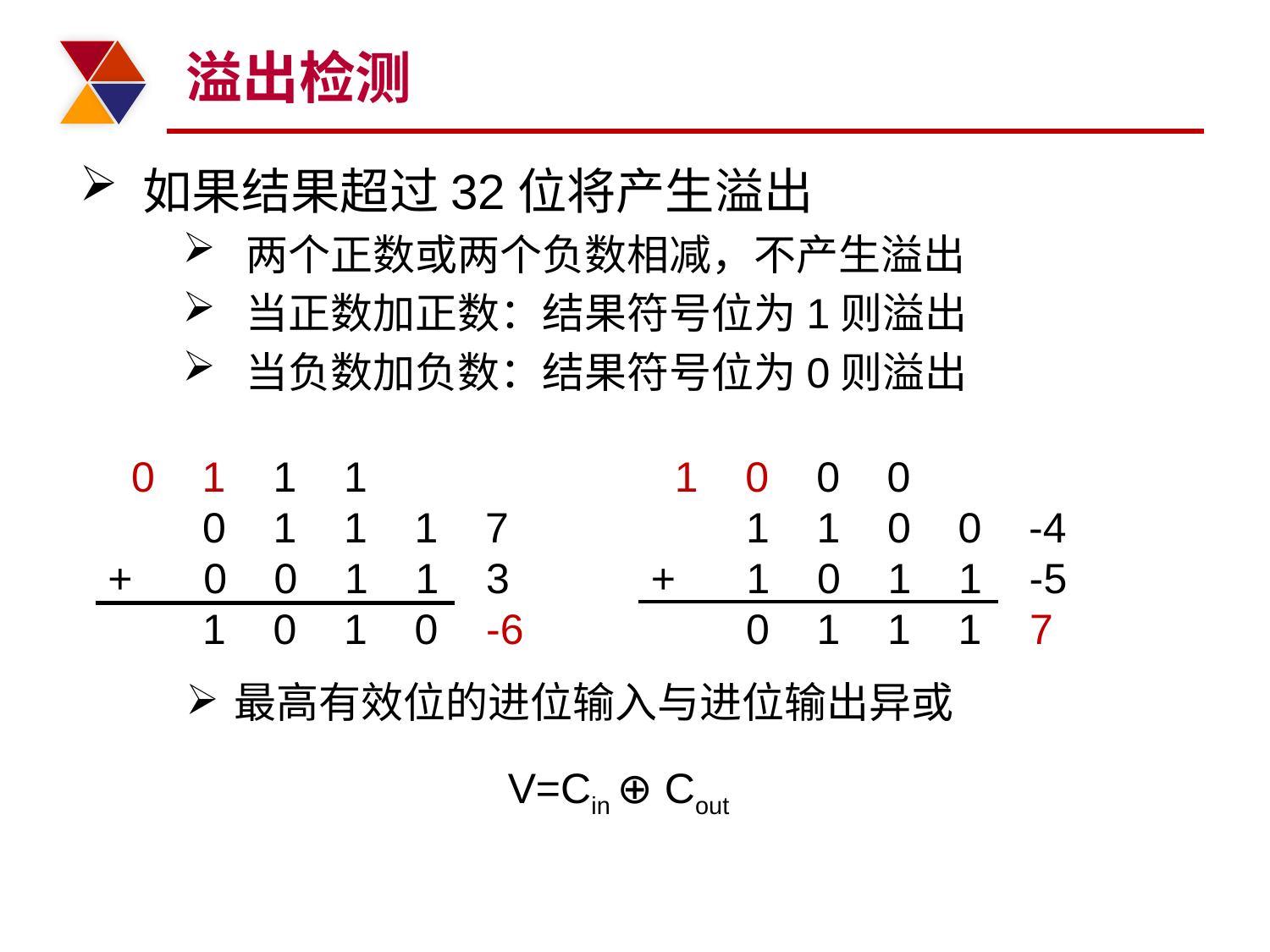

# 溢出检测
如果结果超过32位将产生溢出
两个正数或两个负数相减，不产生溢出
当正数加正数：结果符号位为1则溢出
当负数加负数：结果符号位为0则溢出

  0    1    1    1
        0    1    1    1    7
+      0    0    1    1    3
        1    0    1    0    -6
  1    0    0    0
        1    1    0    0    -4
+      1    0    1    1    -5
        0    1    1    1    7
最高有效位的进位输入与进位输出异或
V=Cin ⊕ Cout